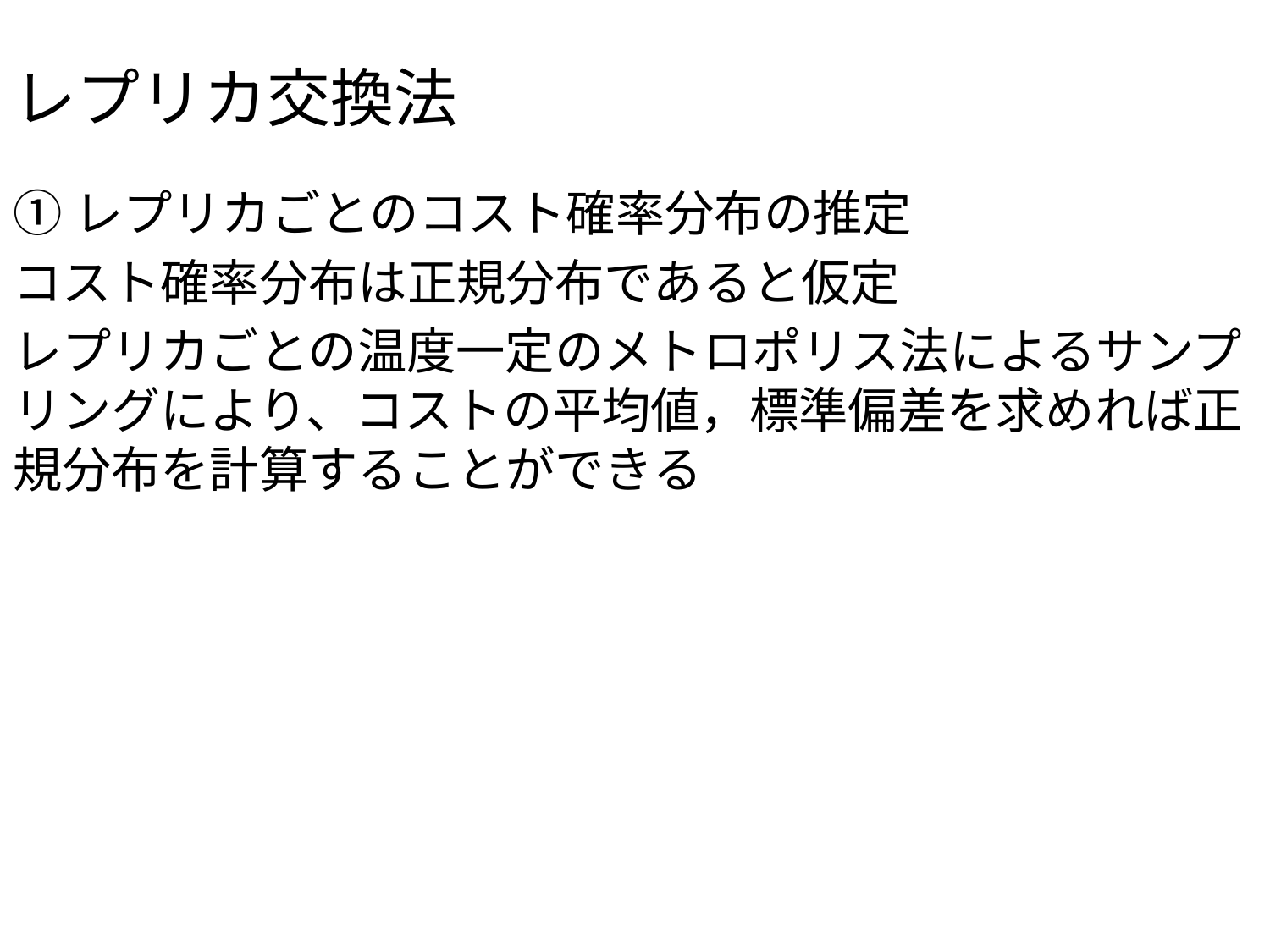

# レプリカ交換法
①レプリカごとのコスト確率分布の推定
コスト確率分布は正規分布であると仮定
レプリカごとの温度一定のメトロポリス法によるサンプリングにより、コストの平均値，標準偏差を求めれば正規分布を計算することができる